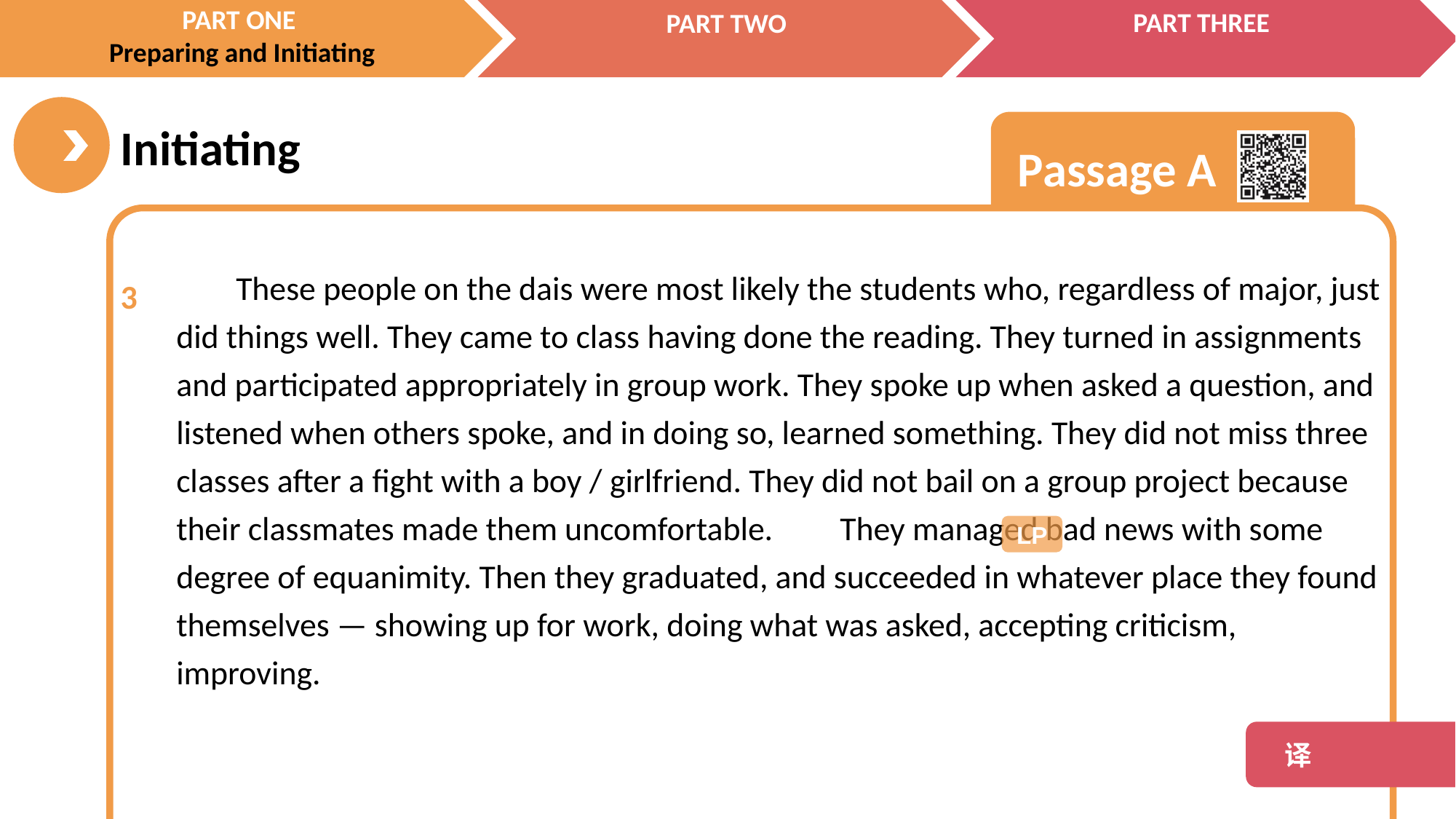

These people on the dais were most likely the students who, regardless of major, just did things well. They came to class having done the reading. They turned in assignments and participated appropriately in group work. They spoke up when asked a question, and listened when others spoke, and in doing so, learned something. They did not miss three classes after a fight with a boy / girlfriend. They did not bail on a group project because their classmates made them uncomfortable.         They managed bad news with some degree of equanimity. Then they graduated, and succeeded in whatever place they found themselves — showing up for work, doing what was asked, accepting criticism, improving.

3

LP
   译